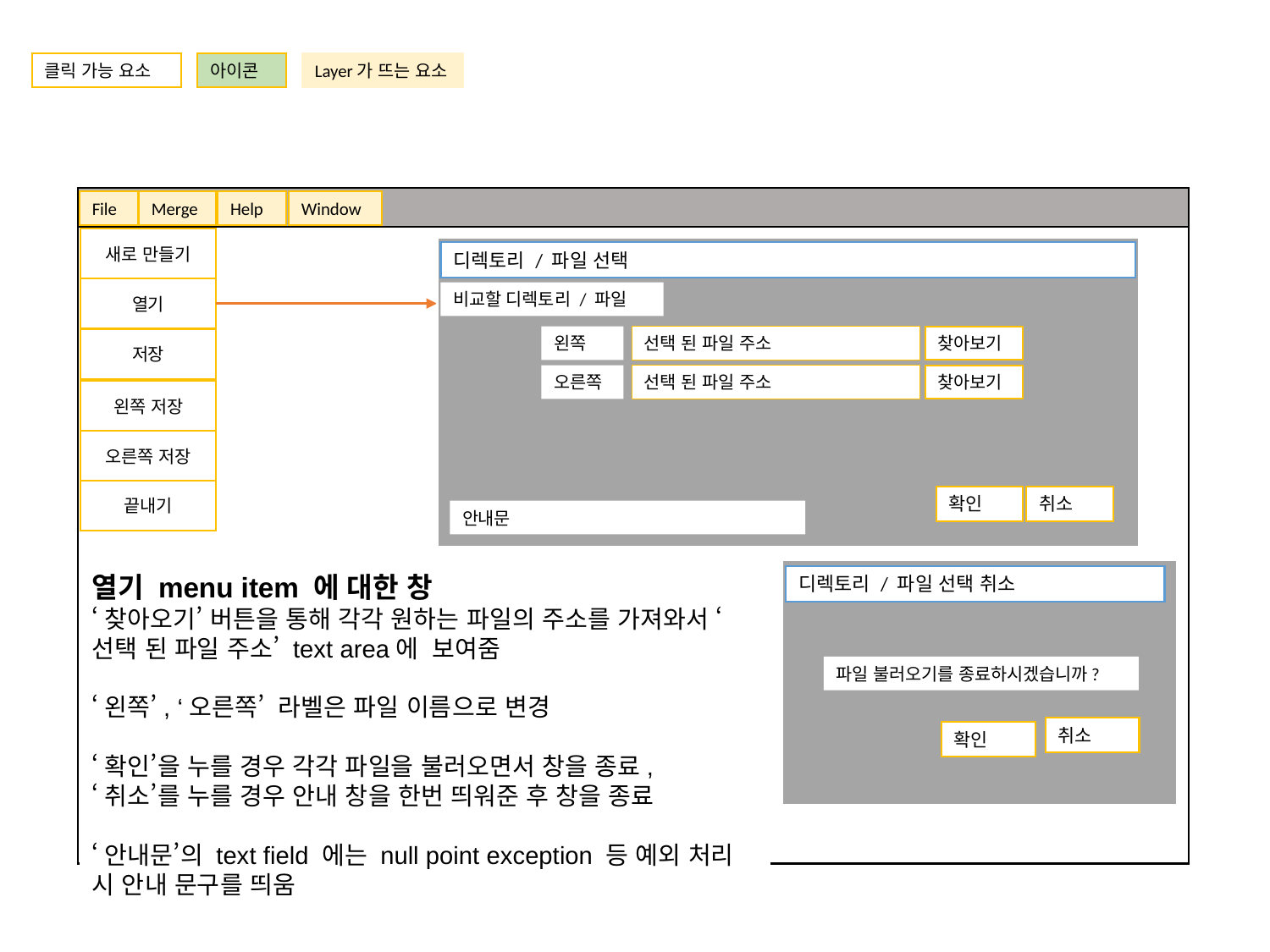

아이콘
Layer가 뜨는 요소
클릭 가능 요소

File
Merge
Help
Window

새로 만들기

디렉토리 / 파일 선택
비교할 디렉토리 / 파일
왼쪽
선택 된 파일 주소
찾아보기
오른쪽
선택 된 파일 주소
찾아보기
확인
취소
안내문
열기
저장
왼쪽 저장
오른쪽 저장
끝내기

디렉토리 / 파일 선택 취소
파일 불러오기를 종료하시겠습니까?
취소
확인
열기 menu item 에 대한 창
‘찾아오기’ 버튼을 통해 각각 원하는 파일의 주소를 가져와서 ‘선택 된 파일 주소’ text area에  보여줌

‘왼쪽’, ‘오른쪽’  라벨은 파일 이름으로 변경

‘확인’을 누를 경우 각각 파일을 불러오면서 창을 종료,
‘취소’를 누를 경우 안내 창을 한번 띄워준 후 창을 종료

‘안내문’의 text field 에는 null point exception 등 예외 처리 시 안내 문구를 띄움